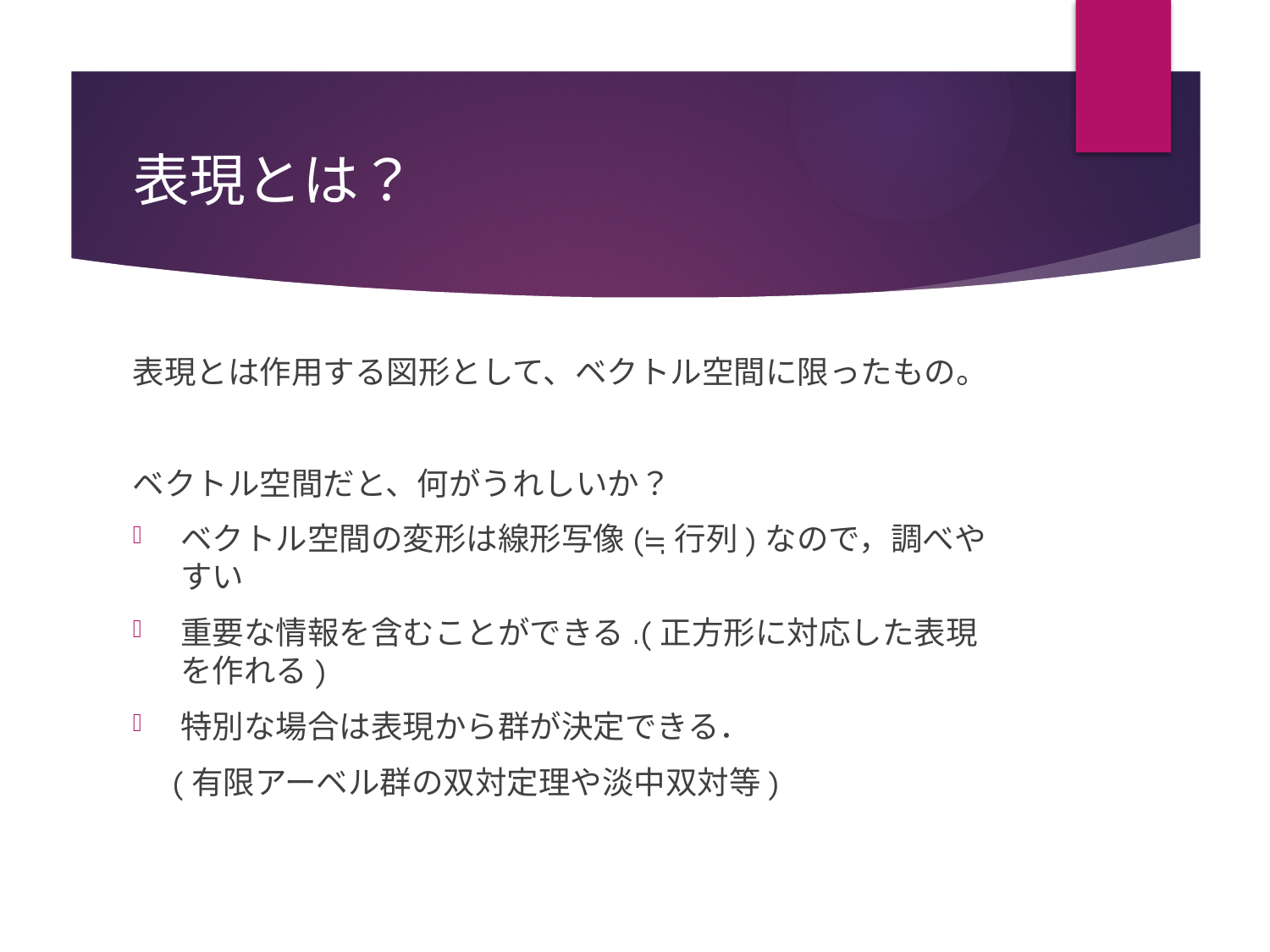

# 表現とは？
表現とは作用する図形として、ベクトル空間に限ったもの。

ベクトル空間だと、何がうれしいか？
ベクトル空間の変形は線形写像(≒行列)なので，調べやすい
重要な情報を含むことができる.(正方形に対応した表現を作れる)
特別な場合は表現から群が決定できる．
　(有限アーベル群の双対定理や淡中双対等)